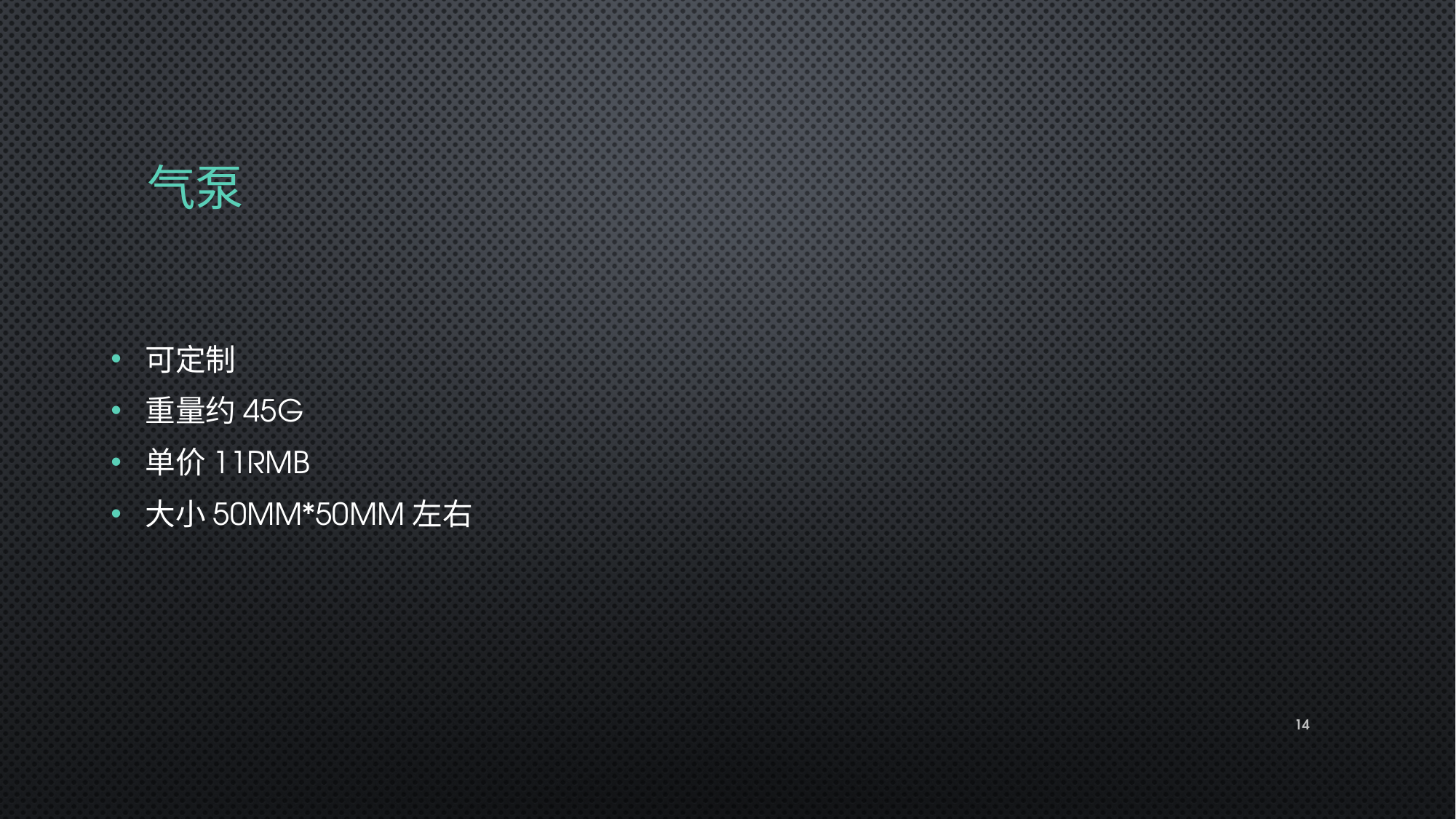

# 气泵
可定制
重量约45g
单价11RMB
大小50mm*50mm左右

14